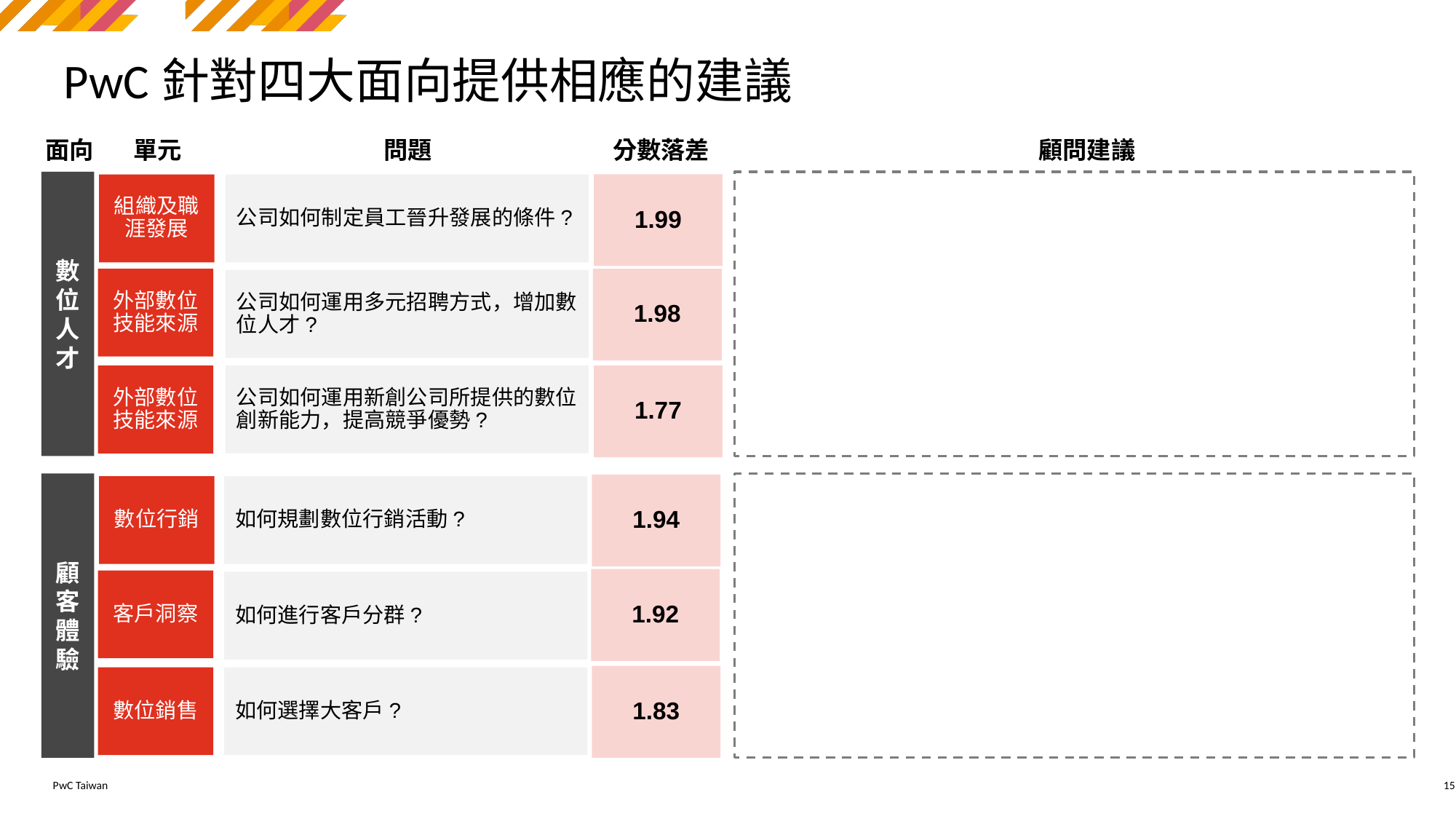

# PwC針對四大面向提供相應的建議
數位人才
1.99
組織及職涯發展
公司如何制定員工晉升發展的條件?
外部數位技能來源
1.98
公司如何運用多元招聘方式，增加數位人才?
公司如何運用新創公司所提供的數位創新能力，提高競爭優勢?
1.77
外部數位技能來源
顧客體驗
1.94
數位行銷
如何規劃數位行銷活動?
1.92
客戶洞察
如何進行客戶分群?
1.83
如何選擇大客戶?
數位銷售
15